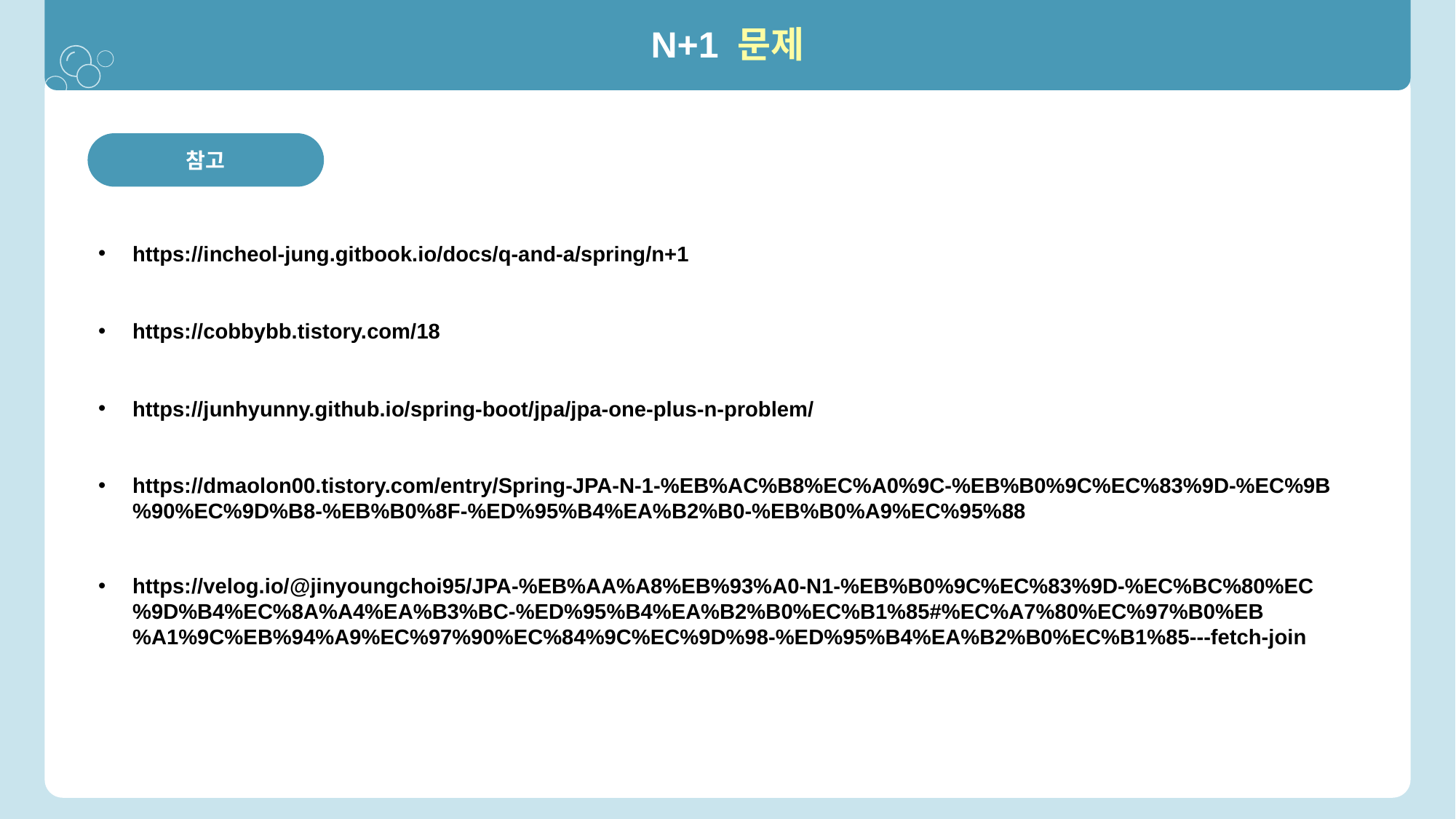

N+1 문제

참고
https://incheol-jung.gitbook.io/docs/q-and-a/spring/n+1
https://cobbybb.tistory.com/18
https://junhyunny.github.io/spring-boot/jpa/jpa-one-plus-n-problem/
https://dmaolon00.tistory.com/entry/Spring-JPA-N-1-%EB%AC%B8%EC%A0%9C-%EB%B0%9C%EC%83%9D-%EC%9B%90%EC%9D%B8-%EB%B0%8F-%ED%95%B4%EA%B2%B0-%EB%B0%A9%EC%95%88
https://velog.io/@jinyoungchoi95/JPA-%EB%AA%A8%EB%93%A0-N1-%EB%B0%9C%EC%83%9D-%EC%BC%80%EC%9D%B4%EC%8A%A4%EA%B3%BC-%ED%95%B4%EA%B2%B0%EC%B1%85#%EC%A7%80%EC%97%B0%EB%A1%9C%EB%94%A9%EC%97%90%EC%84%9C%EC%9D%98-%ED%95%B4%EA%B2%B0%EC%B1%85---fetch-join